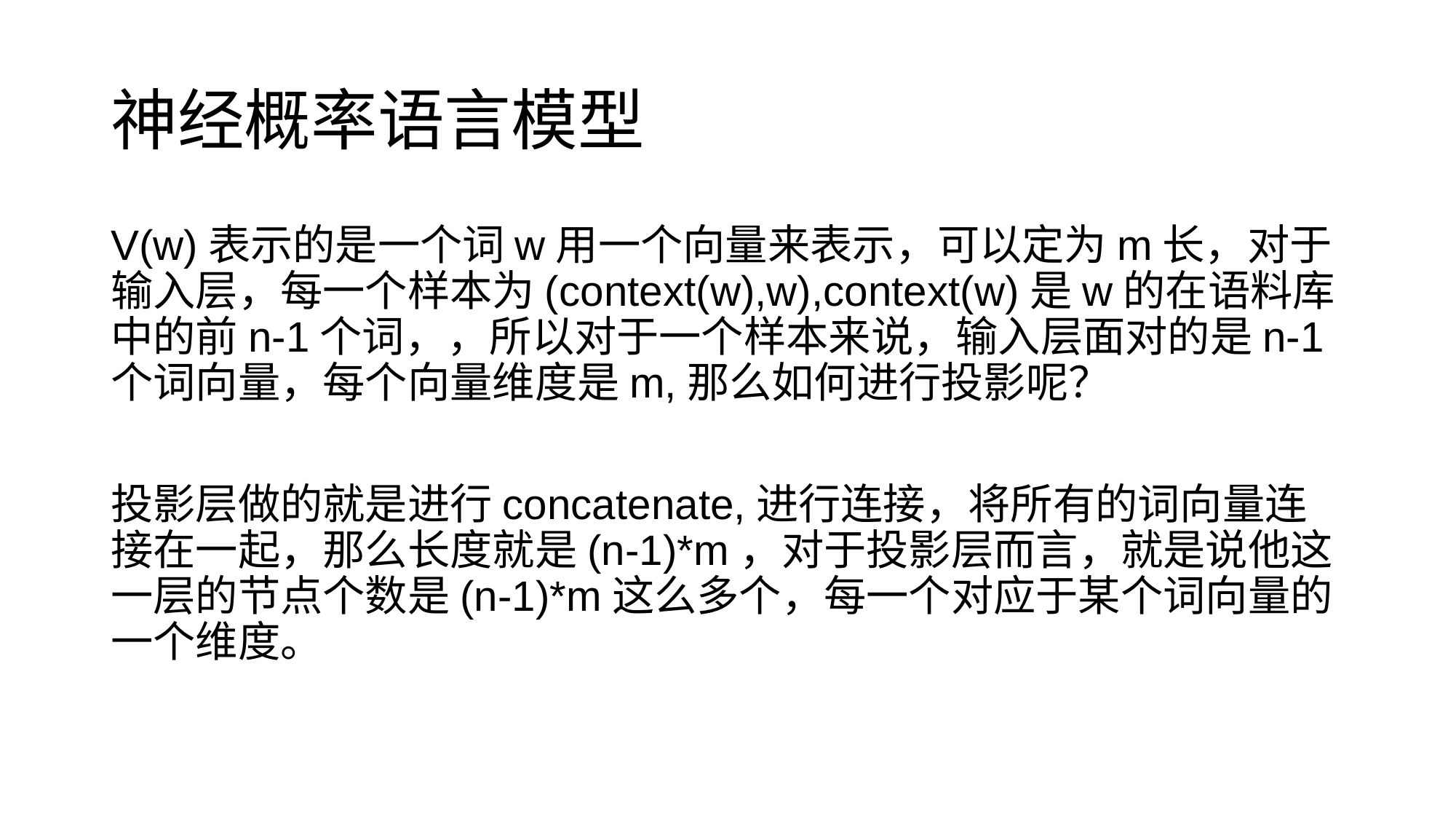

# 神经概率语言模型
V(w)表示的是一个词w用一个向量来表示，可以定为m长，对于输入层，每一个样本为(context(w),w),context(w)是w的在语料库中的前n-1个词，，所以对于一个样本来说，输入层面对的是n-1个词向量，每个向量维度是m,那么如何进行投影呢？

投影层做的就是进行concatenate,进行连接，将所有的词向量连接在一起，那么长度就是(n-1)*m，对于投影层而言，就是说他这一层的节点个数是(n-1)*m这么多个，每一个对应于某个词向量的一个维度。